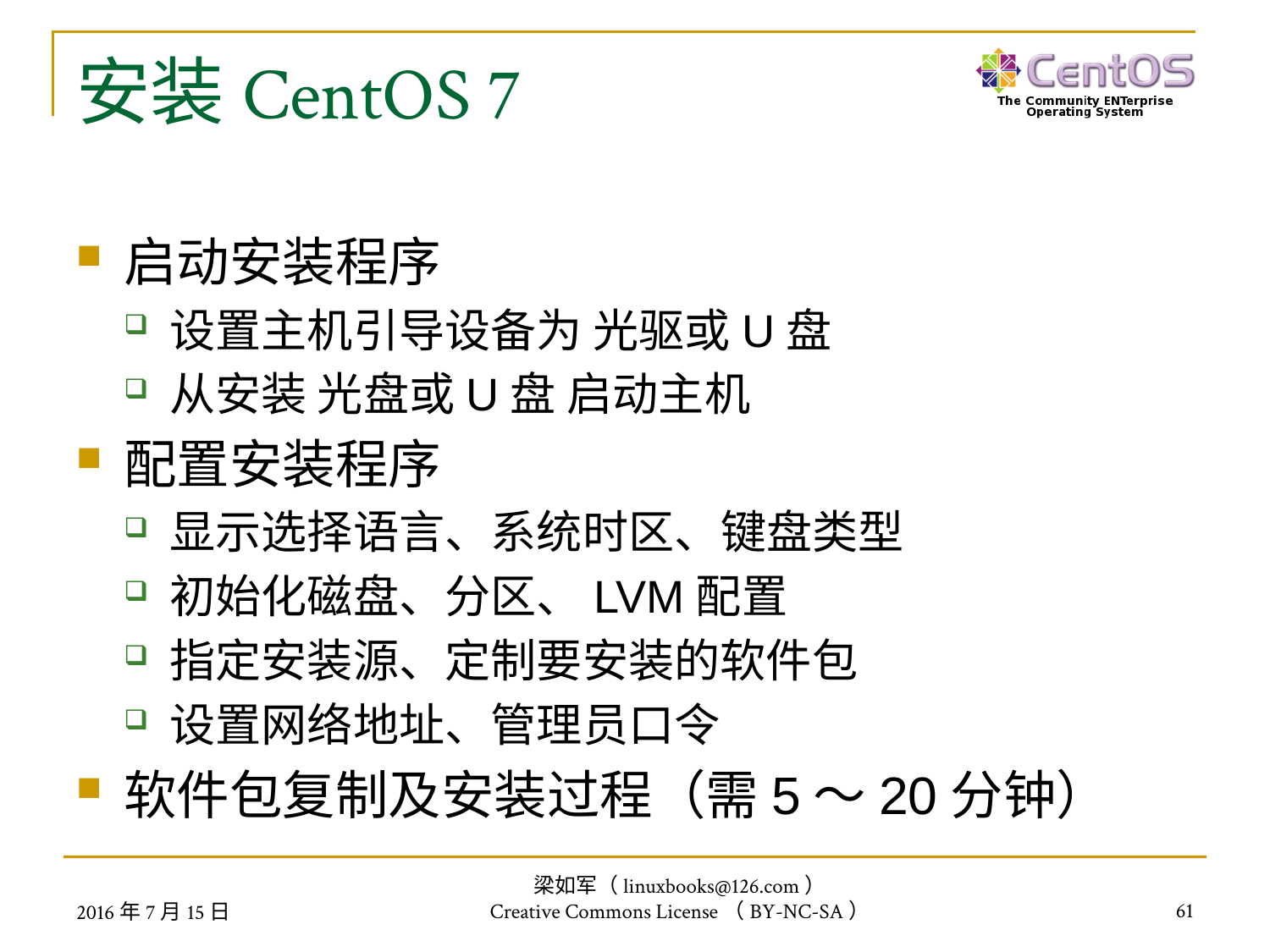

# 安装CentOS 7
启动安装程序
设置主机引导设备为 光驱或U盘
从安装 光盘或U盘 启动主机
配置安装程序
显示选择语言、系统时区、键盘类型
初始化磁盘、分区、LVM配置
指定安装源、定制要安装的软件包
设置网络地址、管理员口令
软件包复制及安装过程（需5～20分钟）
梁如军（linuxbooks@126.com）
Creative Commons License（BY-NC-SA）
2016年7月15日
61